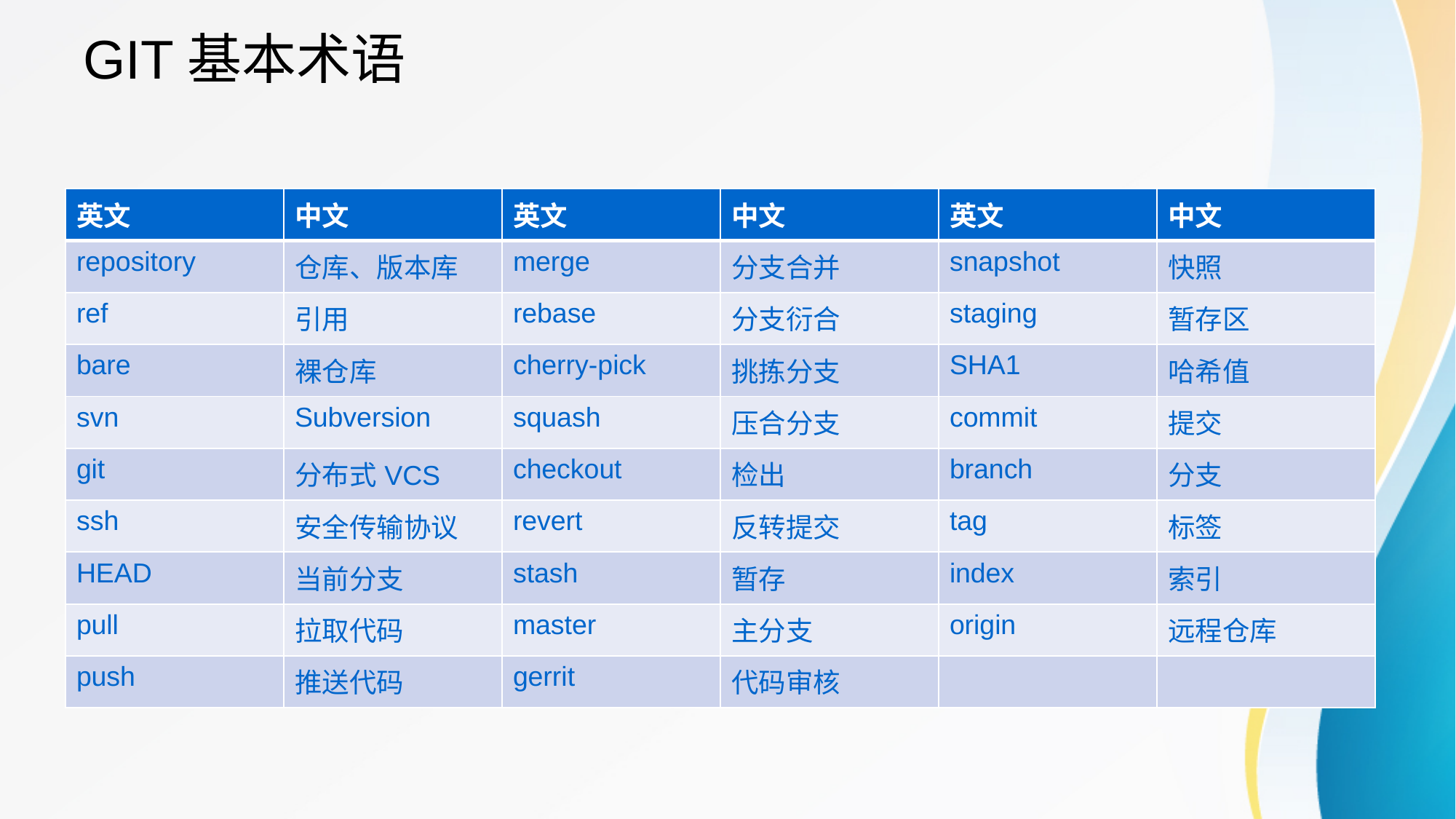

# GIT基本术语
| 英文 | 中文 | 英文 | 中文 | 英文 | 中文 |
| --- | --- | --- | --- | --- | --- |
| repository | 仓库、版本库 | merge | 分支合并 | snapshot | 快照 |
| ref | 引用 | rebase | 分支衍合 | staging | 暂存区 |
| bare | 裸仓库 | cherry-pick | 挑拣分支 | SHA1 | 哈希值 |
| svn | Subversion | squash | 压合分支 | commit | 提交 |
| git | 分布式VCS | checkout | 检出 | branch | 分支 |
| ssh | 安全传输协议 | revert | 反转提交 | tag | 标签 |
| HEAD | 当前分支 | stash | 暂存 | index | 索引 |
| pull | 拉取代码 | master | 主分支 | origin | 远程仓库 |
| push | 推送代码 | gerrit | 代码审核 |  |  |